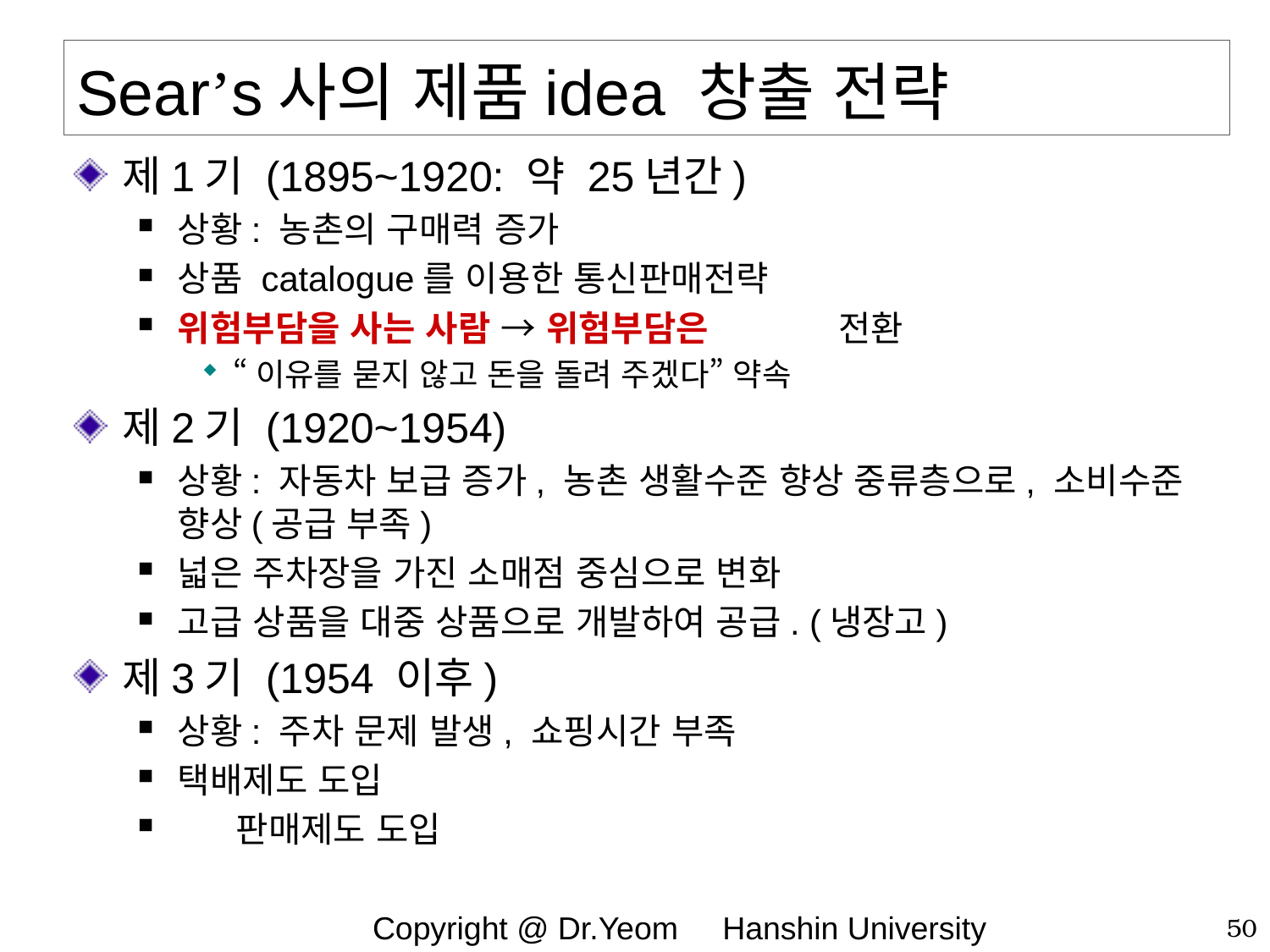

# Sear’s사의 제품idea 창출 전략
제1기 (1895~1920: 약 25년간)
상황: 농촌의 구매력 증가
상품 catalogue를 이용한 통신판매전략
위험부담을 사는 사람 → 위험부담은             전환
“이유를 묻지 않고 돈을 돌려 주겠다” 약속
제2기 (1920~1954)
상황: 자동차 보급 증가, 농촌 생활수준 향상 중류층으로, 소비수준 향상(공급 부족)
넓은 주차장을 가진 소매점 중심으로 변화
고급 상품을 대중 상품으로 개발하여 공급. (냉장고)
제3기 (1954 이후)
상황: 주차 문제 발생, 쇼핑시간 부족
택배제도 도입
     판매제도 도입
50